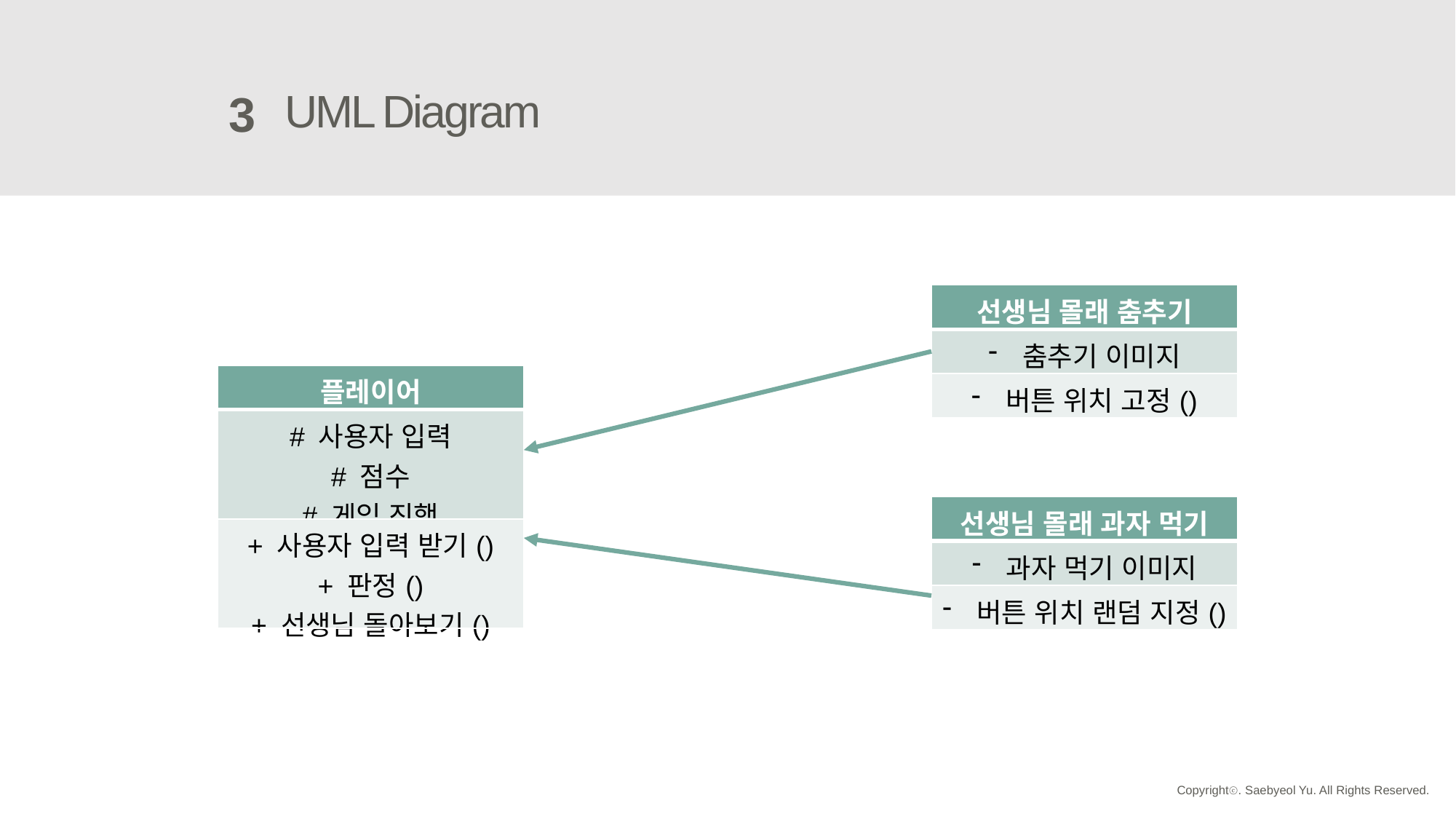

UML Diagram
3
| 선생님 몰래 춤추기 |
| --- |
| 춤추기 이미지 |
| 버튼 위치 고정() |
| 플레이어 |
| --- |
| # 사용자 입력 # 점수 # 게임 진행 |
| + 사용자 입력 받기() + 판정() + 선생님 돌아보기() |
| 선생님 몰래 과자 먹기 |
| --- |
| 과자 먹기 이미지 |
| 버튼 위치 랜덤 지정() |